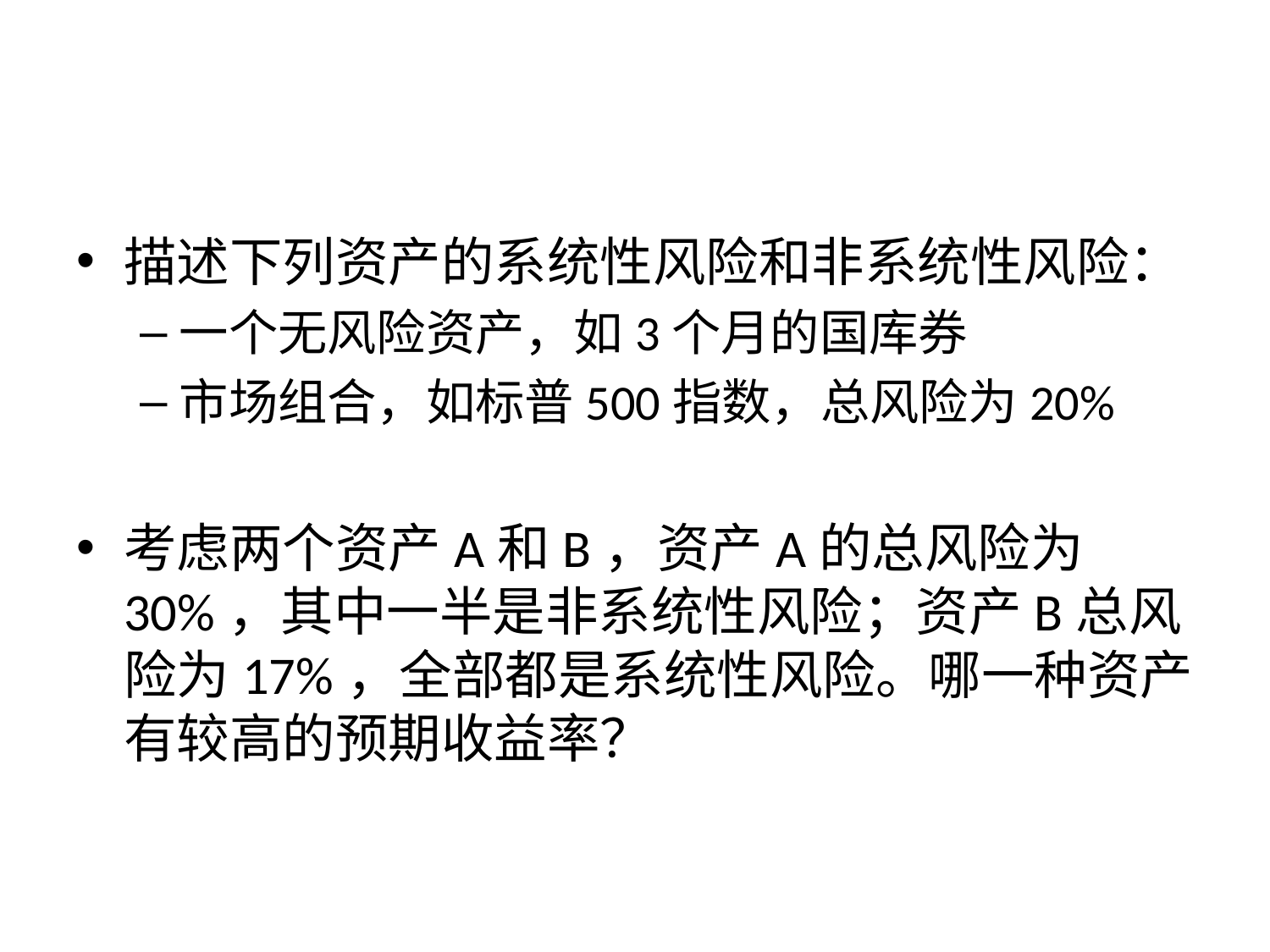

#
描述下列资产的系统性风险和非系统性风险：
一个无风险资产，如3个月的国库券
市场组合，如标普500指数，总风险为20%

考虑两个资产A和B，资产A的总风险为30%，其中一半是非系统性风险；资产B总风险为17%，全部都是系统性风险。哪一种资产有较高的预期收益率？